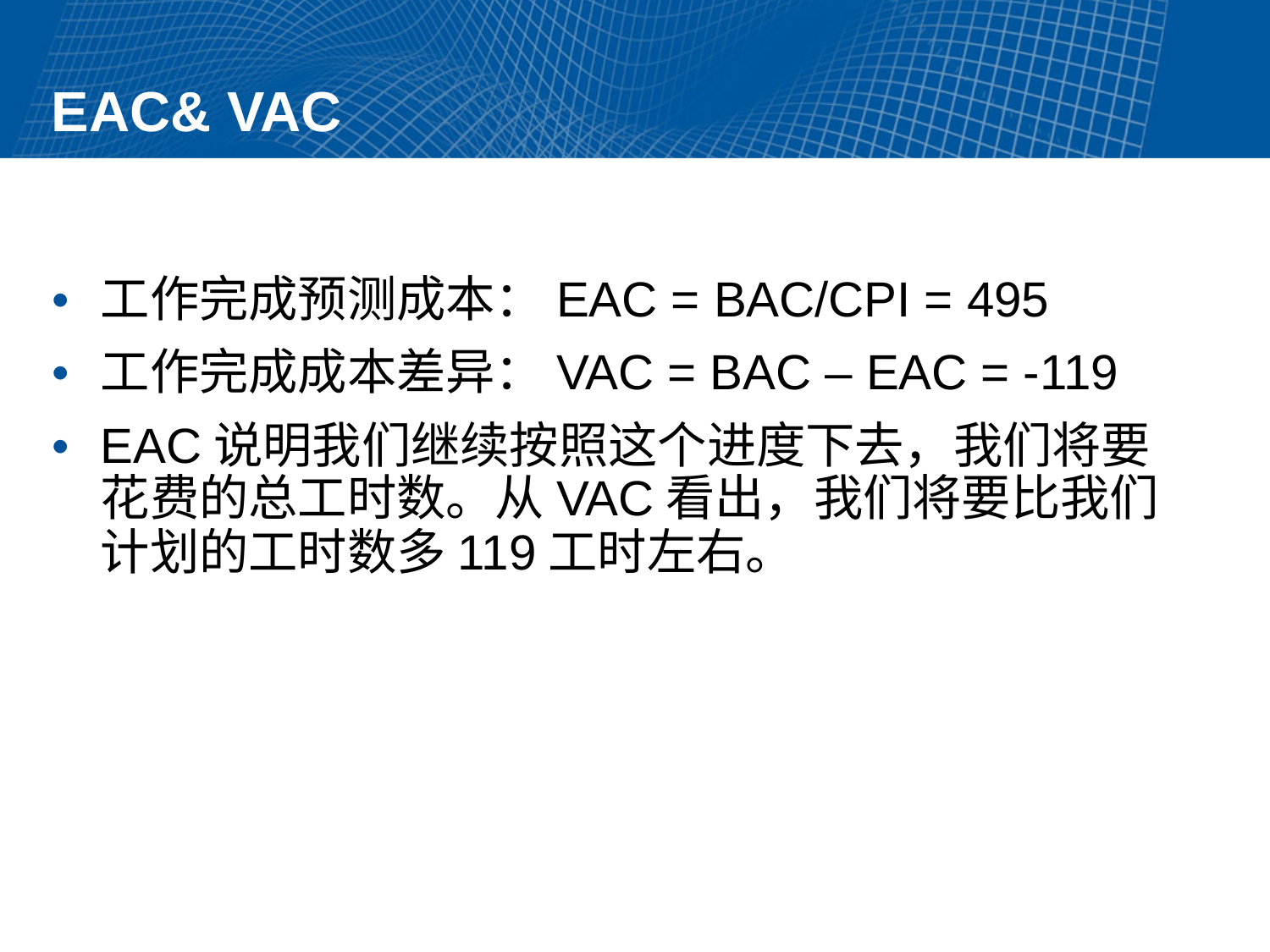

# EAC& VAC

工作完成预测成本：EAC = BAC/CPI = 495
工作完成成本差异：VAC = BAC – EAC = -119
EAC说明我们继续按照这个进度下去，我们将要花费的总工时数。从VAC看出，我们将要比我们计划的工时数多119工时左右。